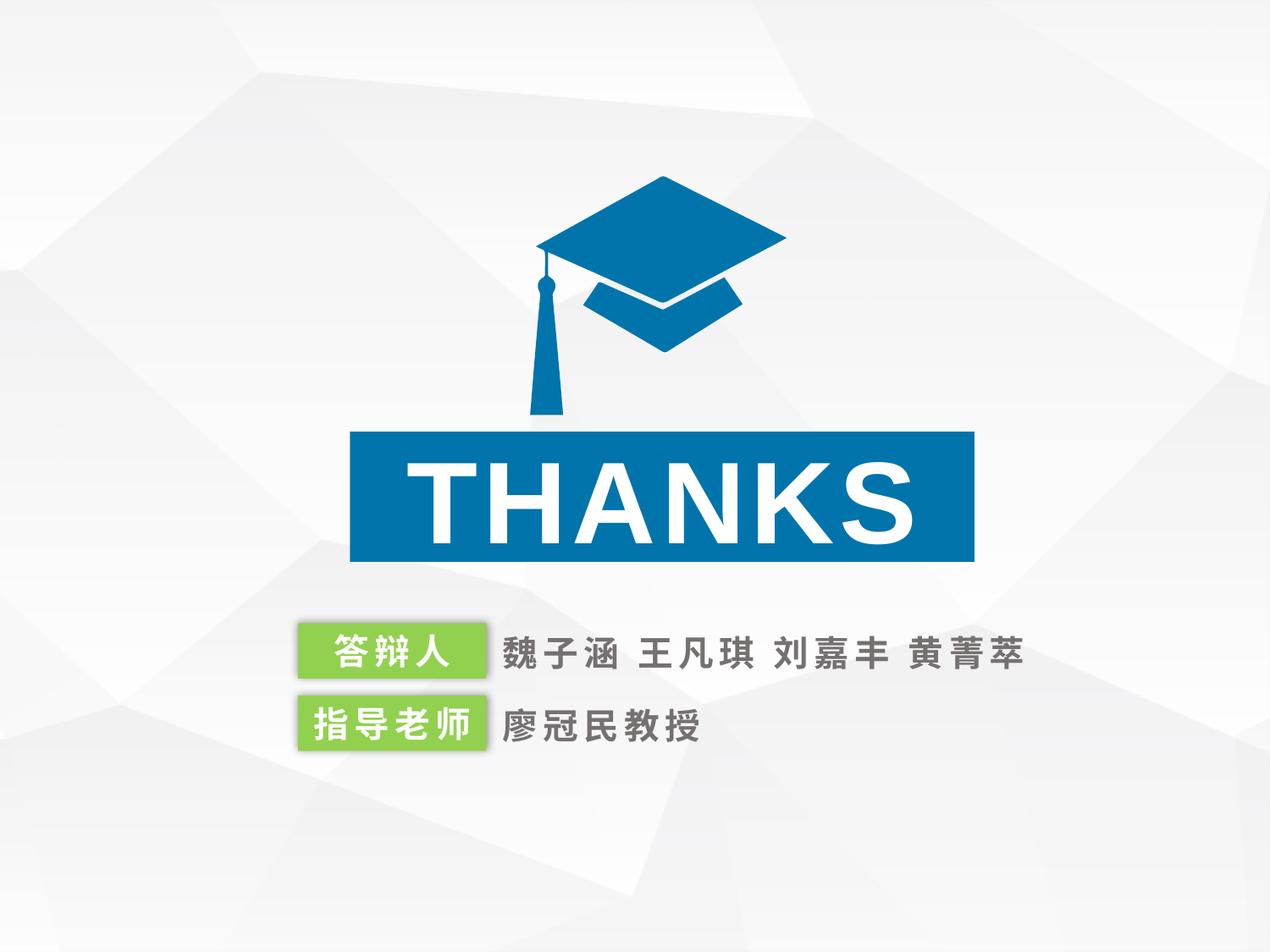

THANKS
答辩人
魏子涵 王凡琪 刘嘉丰 黄菁萃
指导老师
廖冠民教授